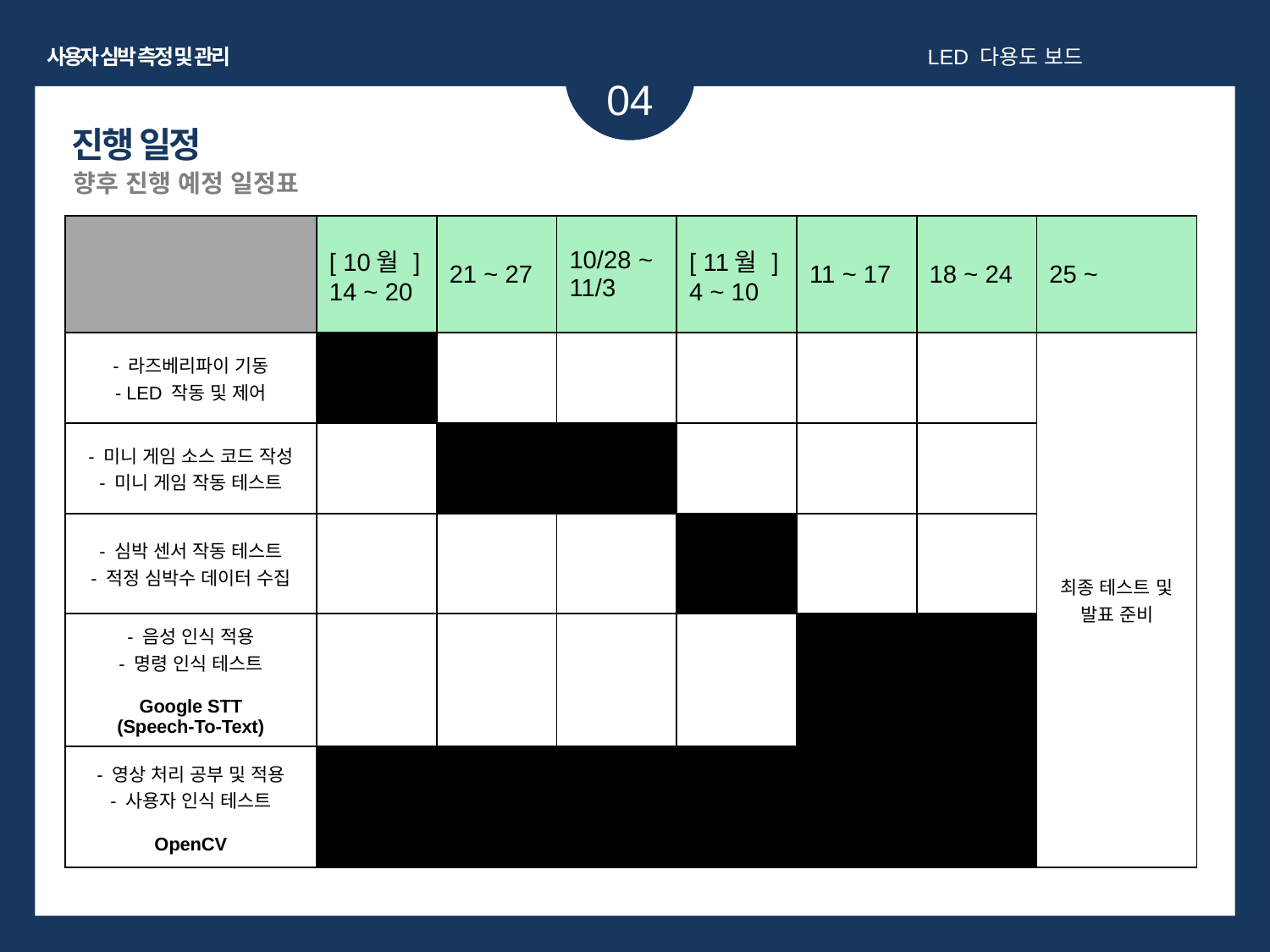

사용자 심박 측정 및 관리
LED 다용도 보드
04

진행 일정
향후 진행 예정 일정표
|  | [ 10월 ] 14 ~ 20 | 21 ~ 27 | 10/28 ~ 11/3 | [ 11월 ] 4 ~ 10 | 11 ~ 17 | 18 ~ 24 | 25 ~ |
| --- | --- | --- | --- | --- | --- | --- | --- |
| - 라즈베리파이 기동 - LED 작동 및 제어 |  |  |  |  |  |  | 최종 테스트 및 발표 준비 |
| - 미니 게임 소스 코드 작성 - 미니 게임 작동 테스트 |  |  |  |  |  |  |  |
| - 심박 센서 작동 테스트 - 적정 심박수 데이터 수집 |  |  |  |  |  |  |  |
| - 음성 인식 적용 - 명령 인식 테스트 Google STT (Speech-To-Text) |  |  |  |  |  |  |  |
| - 영상 처리 공부 및 적용 - 사용자 인식 테스트 OpenCV |  |  |  |  |  |  |  |